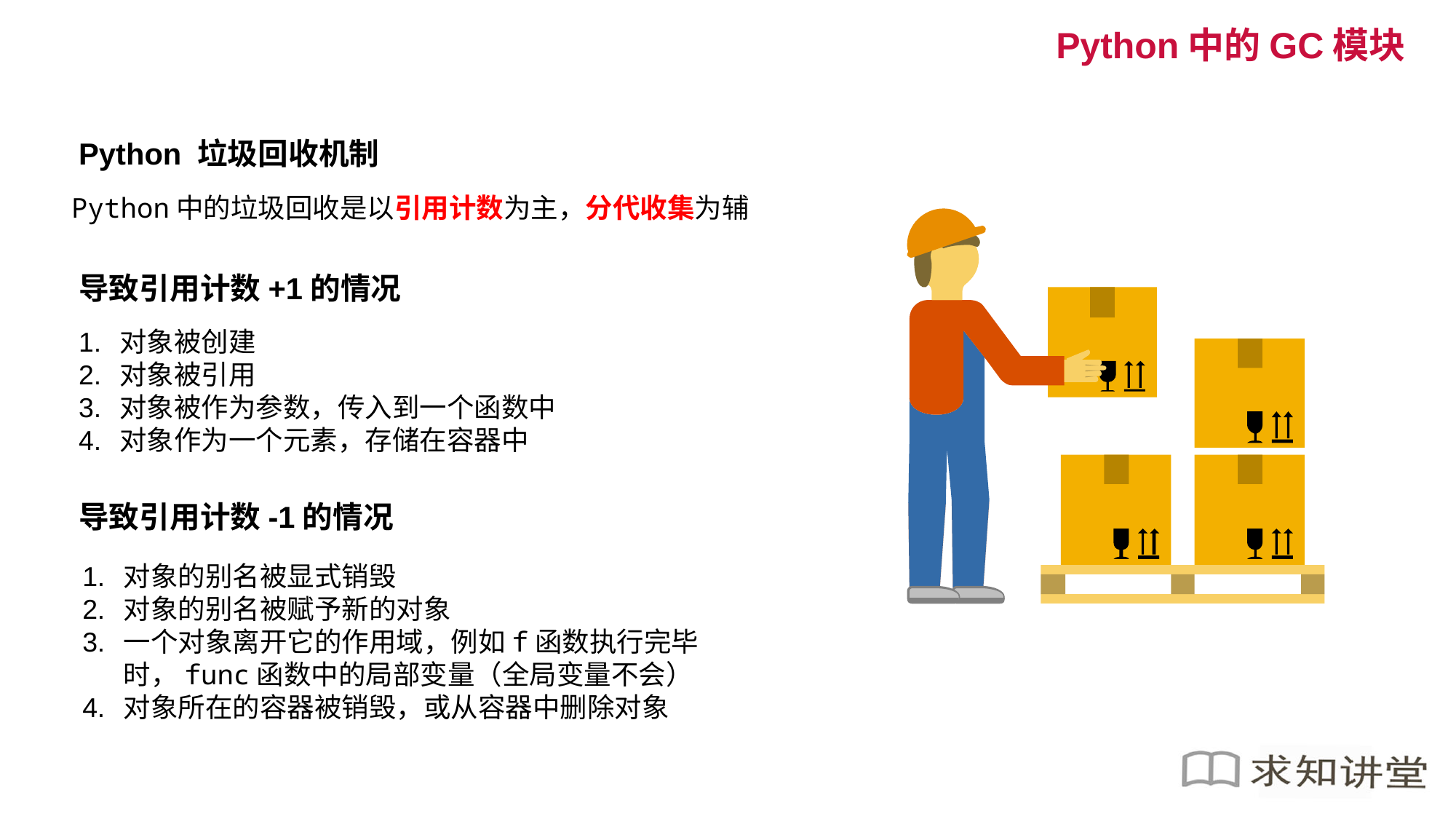

Python中的GC模块
Python 垃圾回收机制
Python中的垃圾回收是以引用计数为主，分代收集为辅

导致引用计数+1的情况
对象被创建
对象被引用
对象被作为参数，传入到一个函数中
对象作为一个元素，存储在容器中
导致引用计数-1的情况
对象的别名被显式销毁
对象的别名被赋予新的对象
一个对象离开它的作用域，例如f函数执行完毕时，func函数中的局部变量（全局变量不会）
对象所在的容器被销毁，或从容器中删除对象